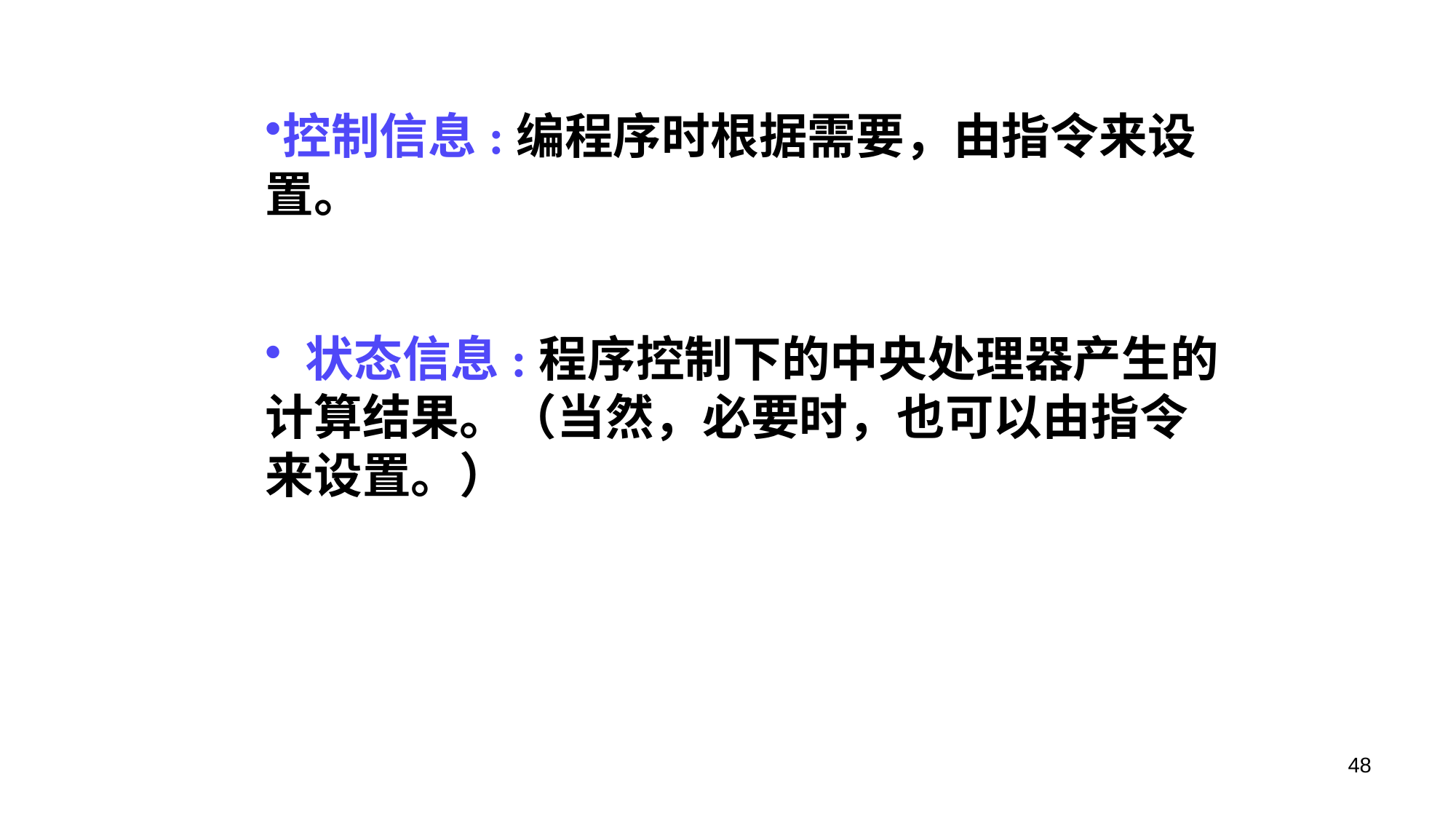

控制信息:编程序时根据需要，由指令来设置。

 状态信息:程序控制下的中央处理器产生的计算结果。（当然，必要时，也可以由指令来设置。）

48